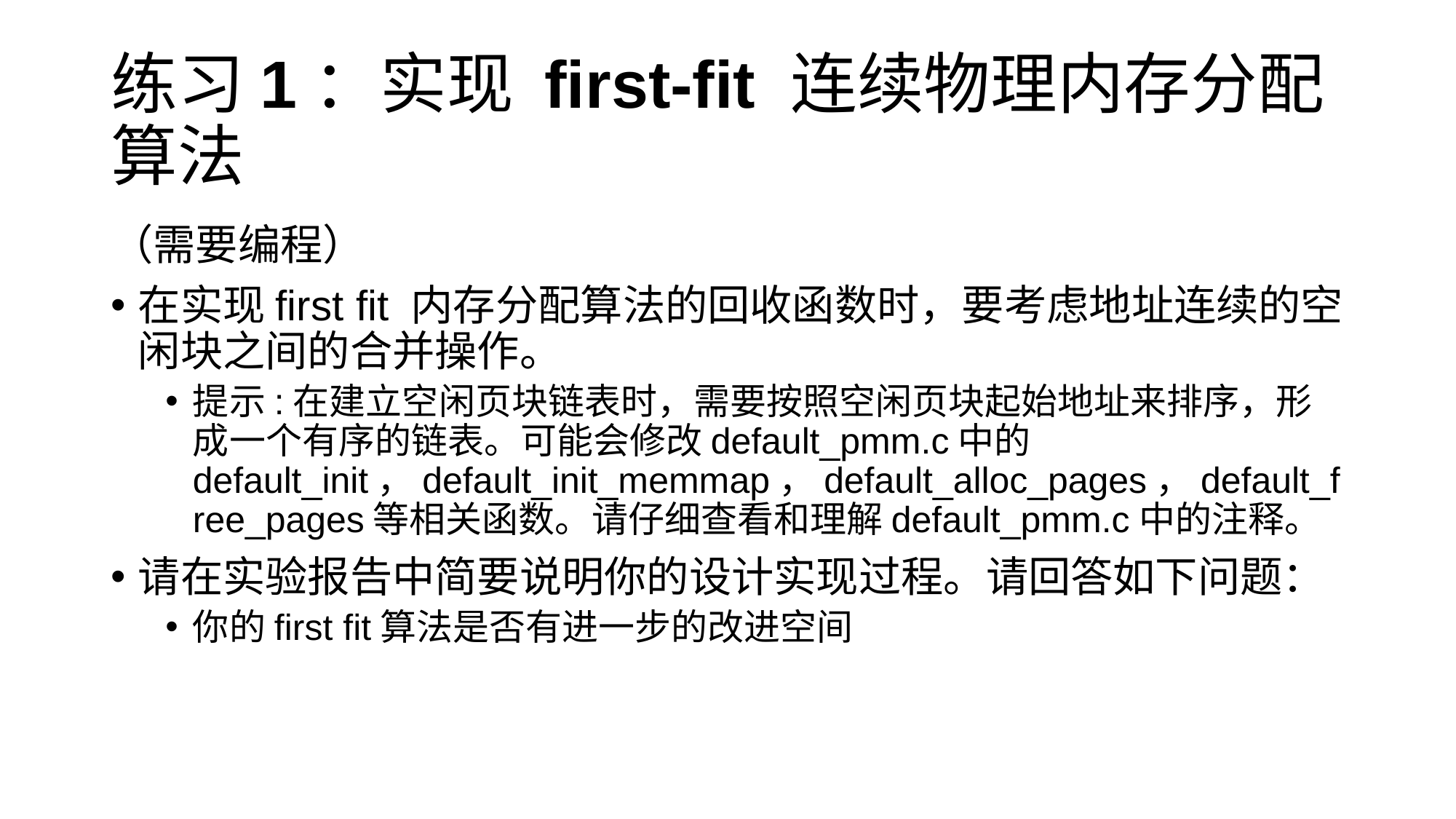

# 练习1：实现 first-fit 连续物理内存分配算法
（需要编程）
在实现first fit 内存分配算法的回收函数时，要考虑地址连续的空闲块之间的合并操作。
提示:在建立空闲页块链表时，需要按照空闲页块起始地址来排序，形成一个有序的链表。可能会修改default_pmm.c中的default_init，default_init_memmap，default_alloc_pages，default_free_pages等相关函数。请仔细查看和理解default_pmm.c中的注释。
请在实验报告中简要说明你的设计实现过程。请回答如下问题：
你的first fit算法是否有进一步的改进空间